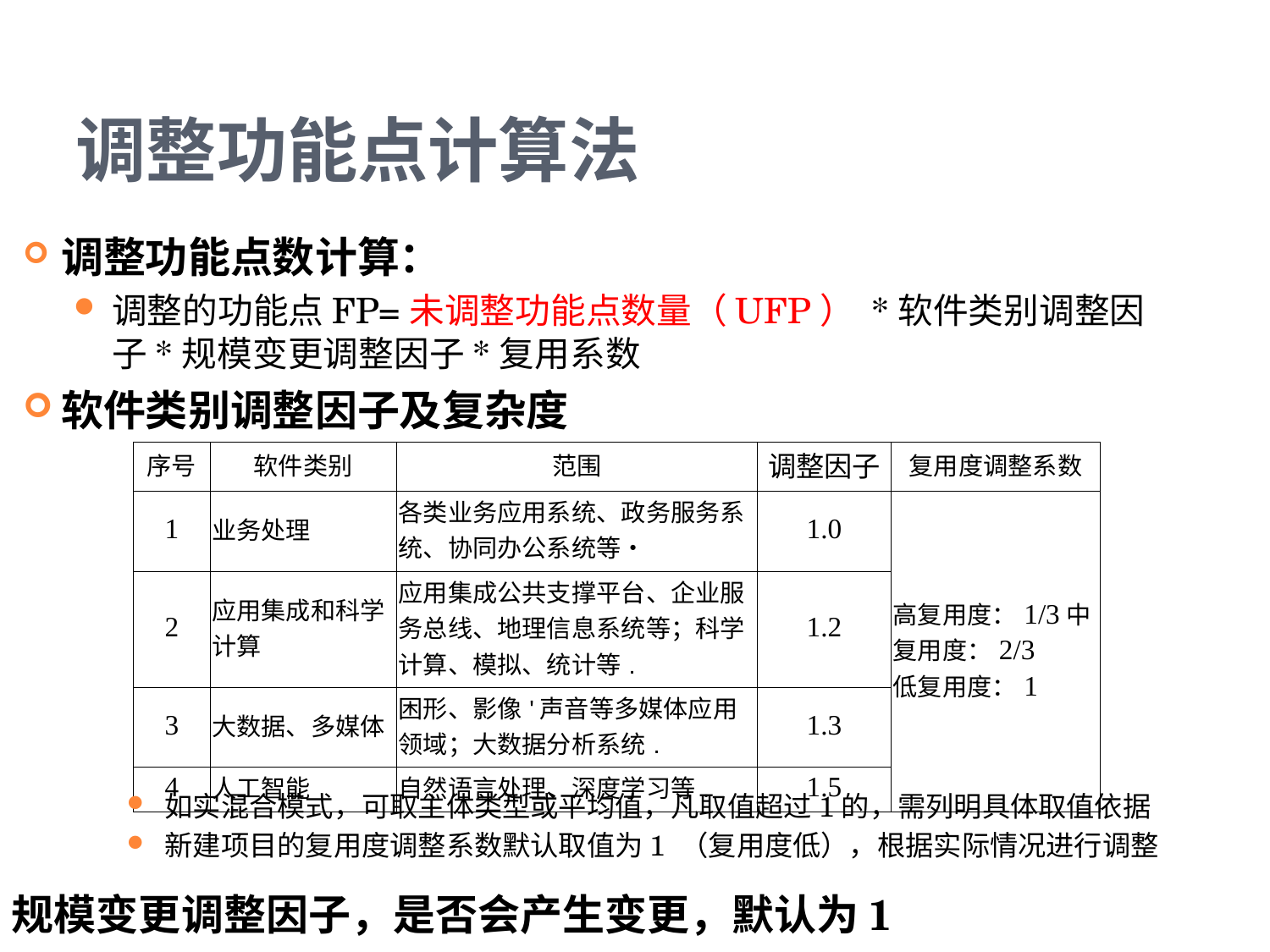

# 调整功能点计算法
调整功能点数计算：
调整的功能点FP=未调整功能点数量（UFP） *软件类别调整因 子*规模变更调整因子*复用系数
软件类别调整因子及复杂度

| 序号 | 软件类别 | 范围 | 调整因子 | 复用度调整系数 |
| --- | --- | --- | --- | --- |
| 1 | 业务处理 | 各类业务应用系统、政务服务系统、协同办公系统等・ | 1.0 | 高复用度：1/3中复用度：2/3 低复用度：1 |
| 2 | 应用集成和科学计算 | 应用集成公共支撑平台、企业服务总线、地理信息系统等；科学计算、模拟、统计等. | 1.2 |  |
| 3 | 大数据、多媒体 | 困形、影像'声音等多媒体应用领域；大数据分析系统. | 1.3 |  |
| 4 | 人工智能 | 自然语言处理、深度学习等. | 1.5 |  |
如实混合模式，可取主体类型或平均值，凡取值超过1的，需列明具体取值依据
新建项目的复用度调整系数默认取值为1 （复用度 低），根据实际情况进行调整

规模变更调整因子，是否会产生变更，默认为1